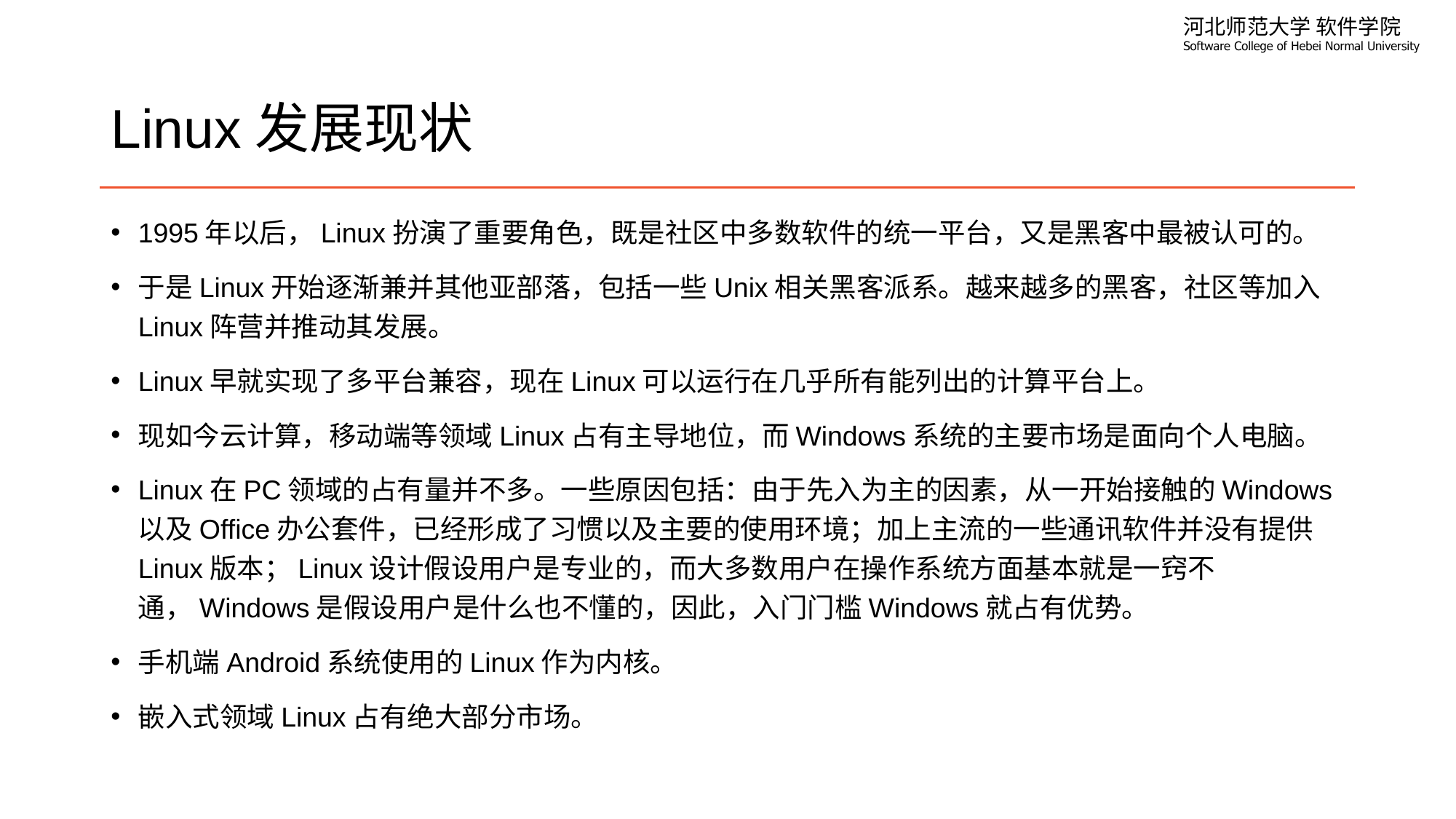

# Linux发展现状
1995年以后，Linux扮演了重要角色，既是社区中多数软件的统一平台，又是黑客中最被认可的。
于是Linux开始逐渐兼并其他亚部落，包括一些Unix相关黑客派系。越来越多的黑客，社区等加入Linux阵营并推动其发展。
Linux早就实现了多平台兼容，现在Linux可以运行在几乎所有能列出的计算平台上。
现如今云计算，移动端等领域Linux占有主导地位，而Windows系统的主要市场是面向个人电脑。
Linux在PC领域的占有量并不多。一些原因包括：由于先入为主的因素，从一开始接触的Windows以及Office办公套件，已经形成了习惯以及主要的使用环境；加上主流的一些通讯软件并没有提供Linux版本；Linux设计假设用户是专业的，而大多数用户在操作系统方面基本就是一窍不通，Windows是假设用户是什么也不懂的，因此，入门门槛Windows就占有优势。
手机端Android系统使用的Linux作为内核。
嵌入式领域Linux占有绝大部分市场。